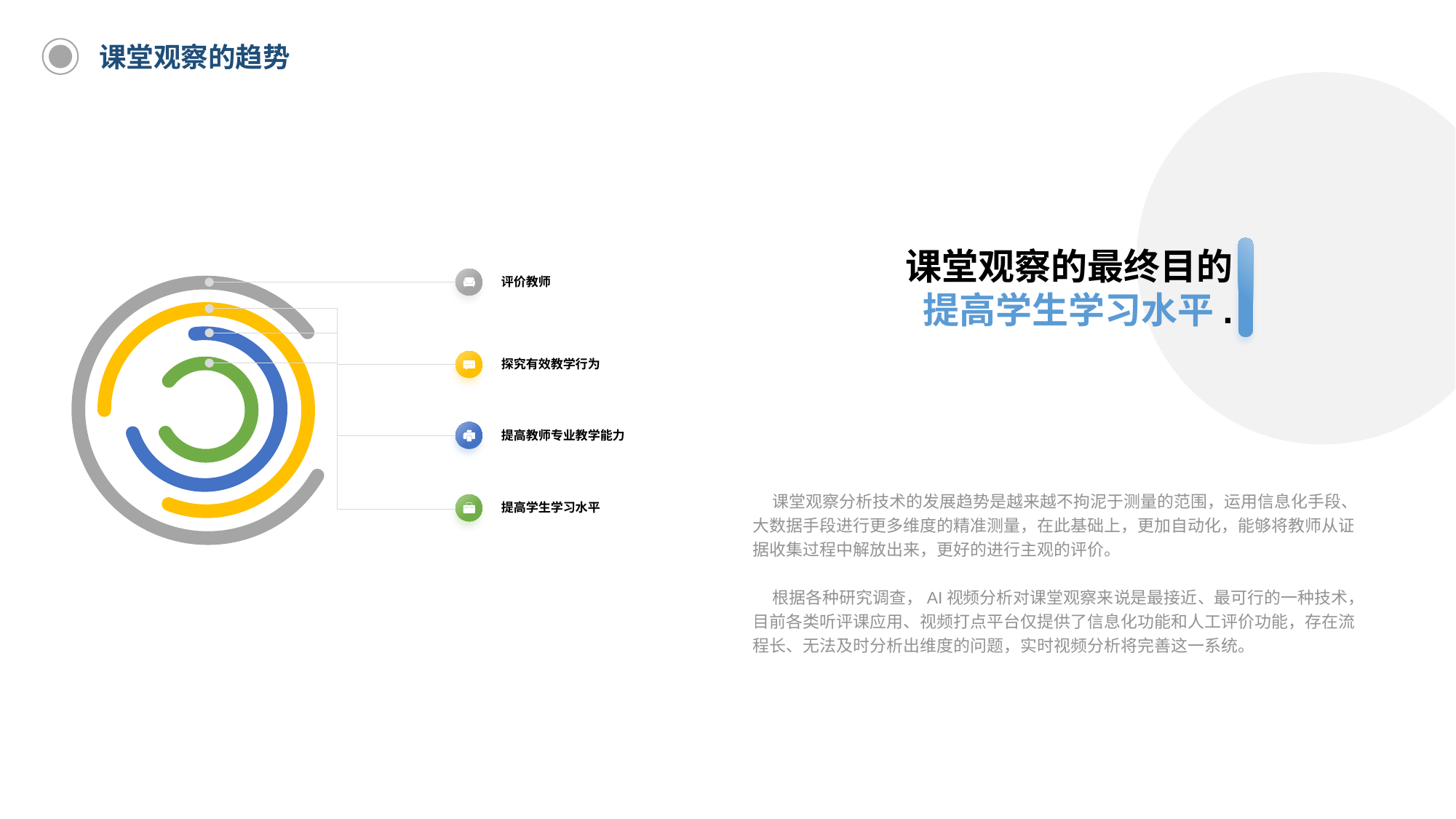

课堂观察的趋势

课堂观察的最终目的
提高学生学习水平.

    课堂观察分析技术的发展趋势是越来越不拘泥于测量的范围，运用信息化手段、大数据手段进行更多维度的精准测量，在此基础上，更加自动化，能够将教师从证据收集过程中解放出来，更好的进行主观的评价。

    根据各种研究调查，AI视频分析对课堂观察来说是最接近、最可行的一种技术，目前各类听评课应用、视频打点平台仅提供了信息化功能和人工评价功能，存在流程长、无法及时分析出维度的问题，实时视频分析将完善这一系统。

评价教师

探究有效教学行为

提高教师专业教学能力

提高学生学习水平